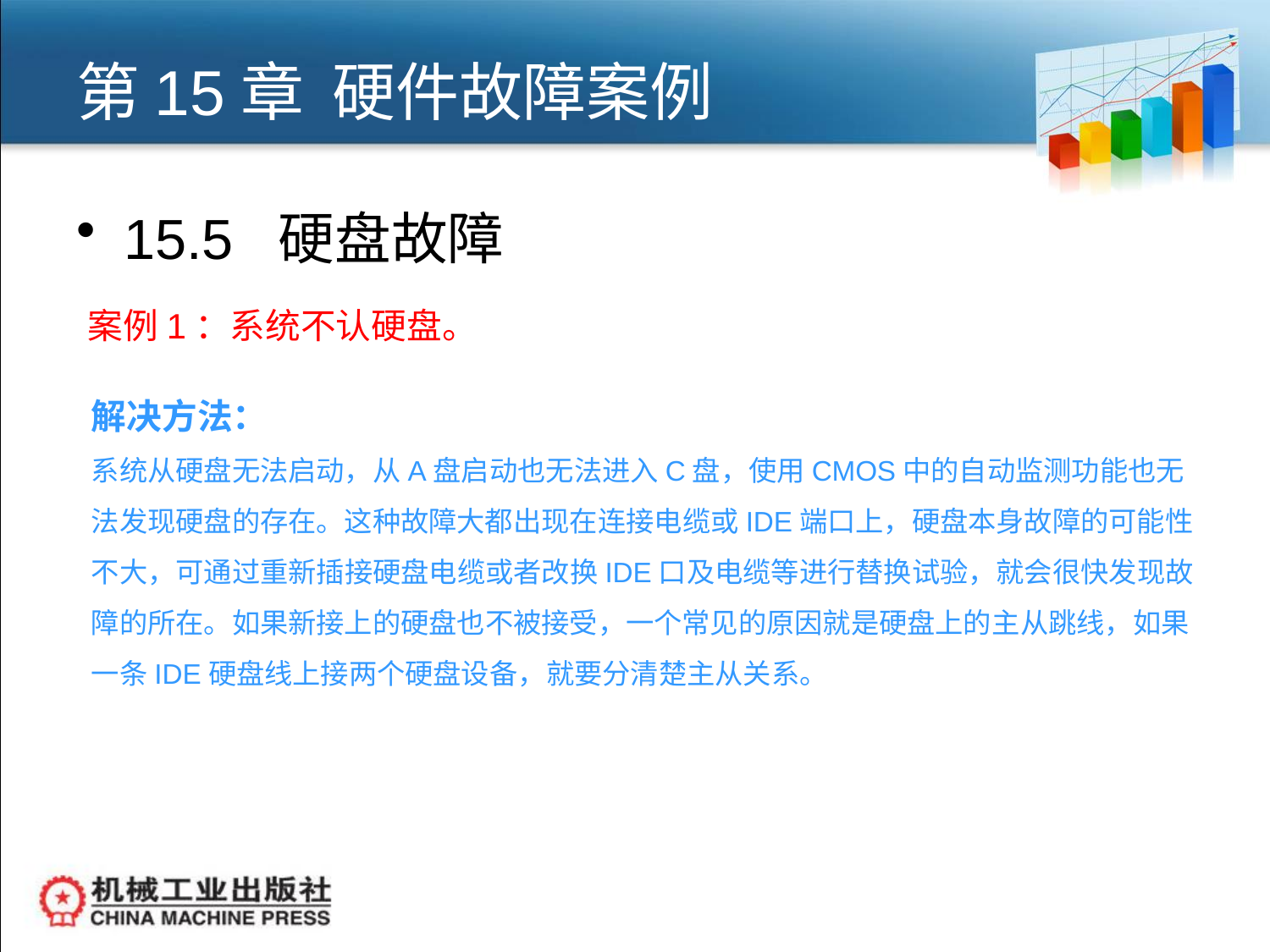

# 第15章  硬件故障案例
15.5  硬盘故障
案例1：系统不认硬盘。
解决方法：
系统从硬盘无法启动，从A盘启动也无法进入C盘，使用CMOS中的自动监测功能也无法发现硬盘的存在。这种故障大都出现在连接电缆或IDE端口上，硬盘本身故障的可能性不大，可通过重新插接硬盘电缆或者改换IDE口及电缆等进行替换试验，就会很快发现故障的所在。如果新接上的硬盘也不被接受，一个常见的原因就是硬盘上的主从跳线，如果一条IDE硬盘线上接两个硬盘设备，就要分清楚主从关系。